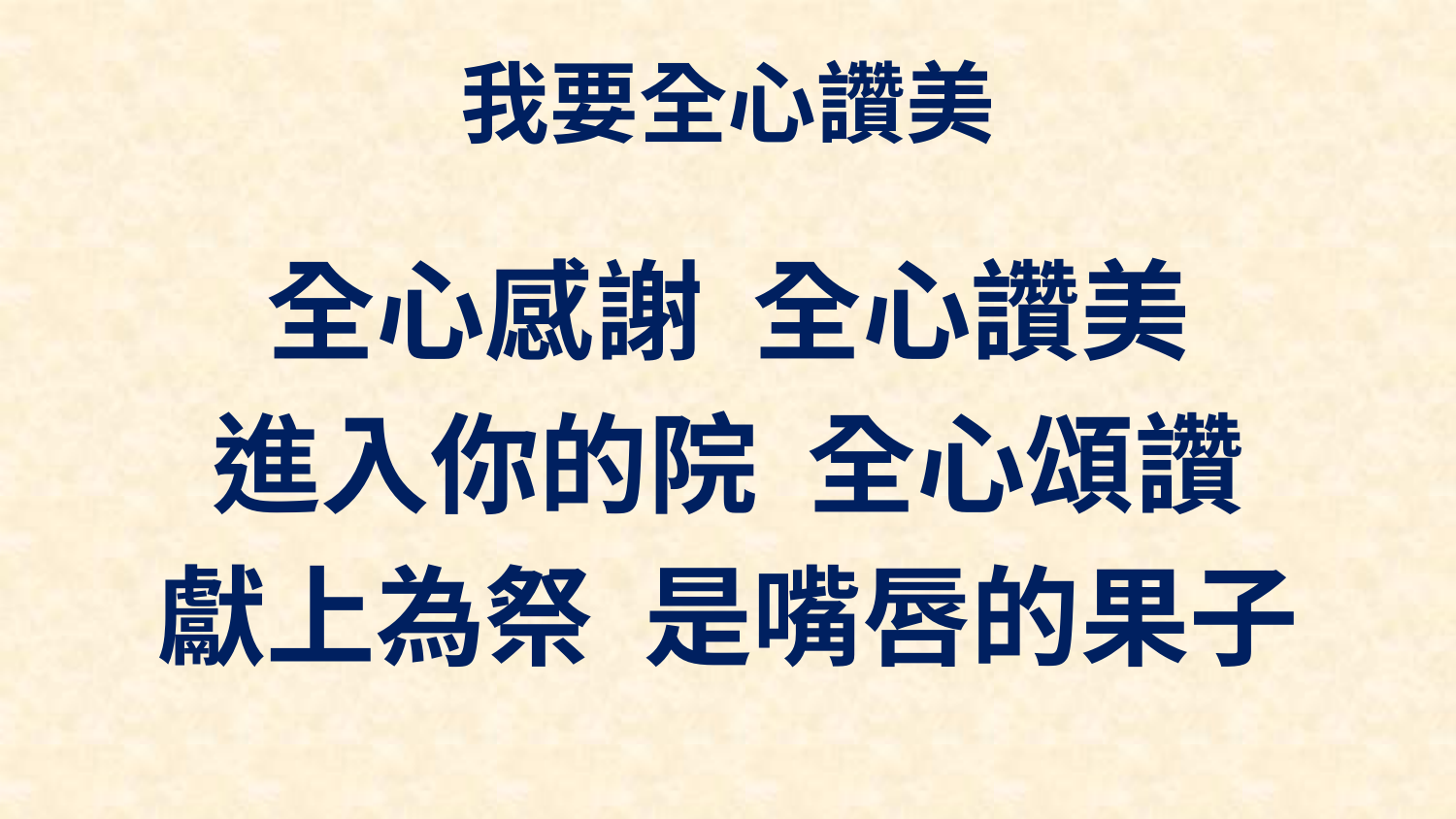

# 我要全心讚美
全心感謝  全心讚美
進入你的院  全心頌讚
獻上為祭  是嘴唇的果子